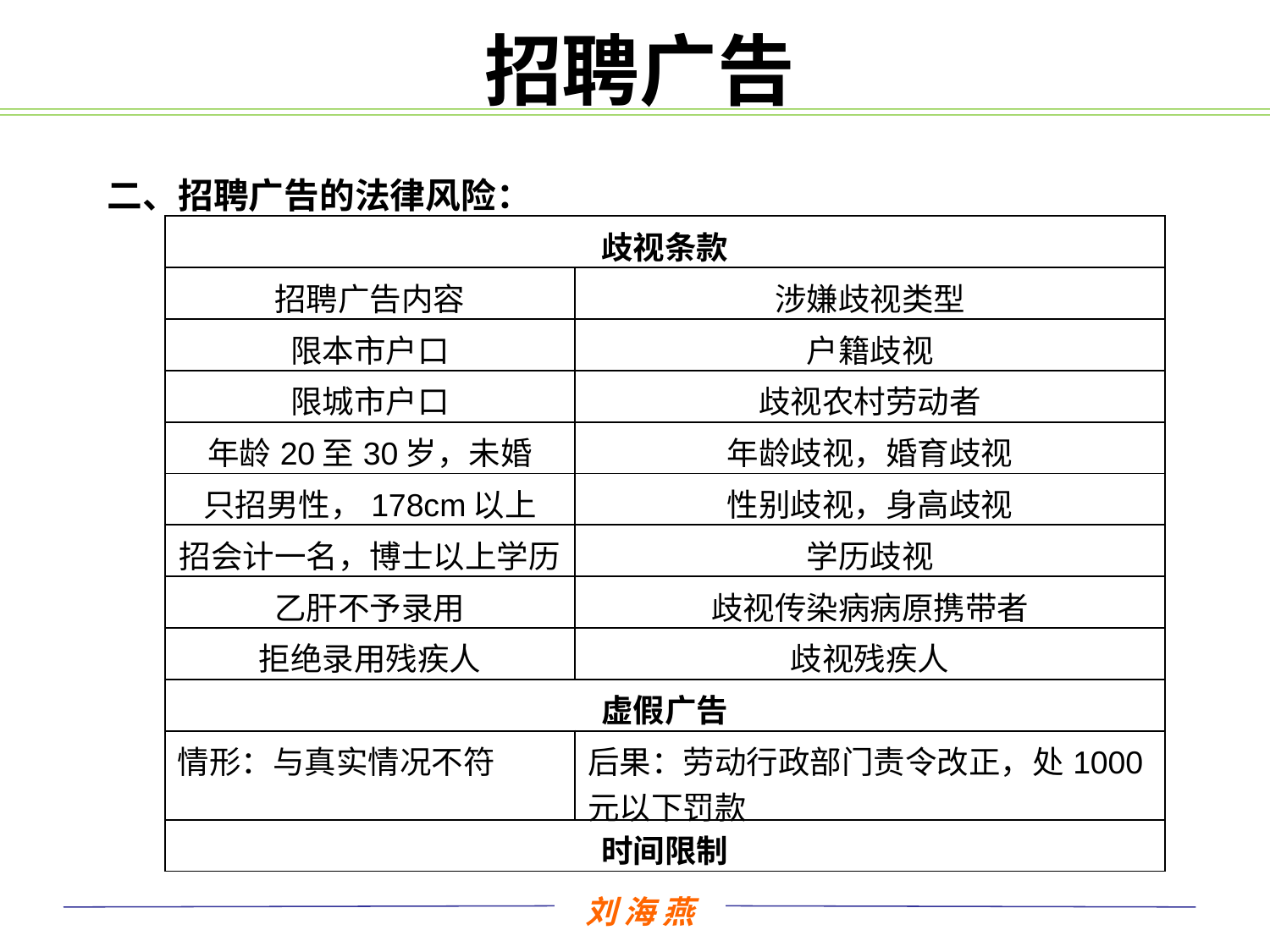

# 招聘广告
二、招聘广告的法律风险：

| 歧视条款 |  |
| --- | --- |
| 招聘广告内容 | 涉嫌歧视类型 |
| 限本市户口 | 户籍歧视 |
| 限城市户口 | 歧视农村劳动者 |
| 年龄20至30岁，未婚 | 年龄歧视，婚育歧视 |
| 只招男性，178cm以上 | 性别歧视，身高歧视 |
| 招会计一名，博士以上学历 | 学历歧视 |
| 乙肝不予录用 | 歧视传染病病原携带者 |
| 拒绝录用残疾人 | 歧视残疾人 |
| 虚假广告 |  |
| 情形：与真实情况不符 | 后果：劳动行政部门责令改正，处1000元以下罚款 |
| 时间限制 |  |